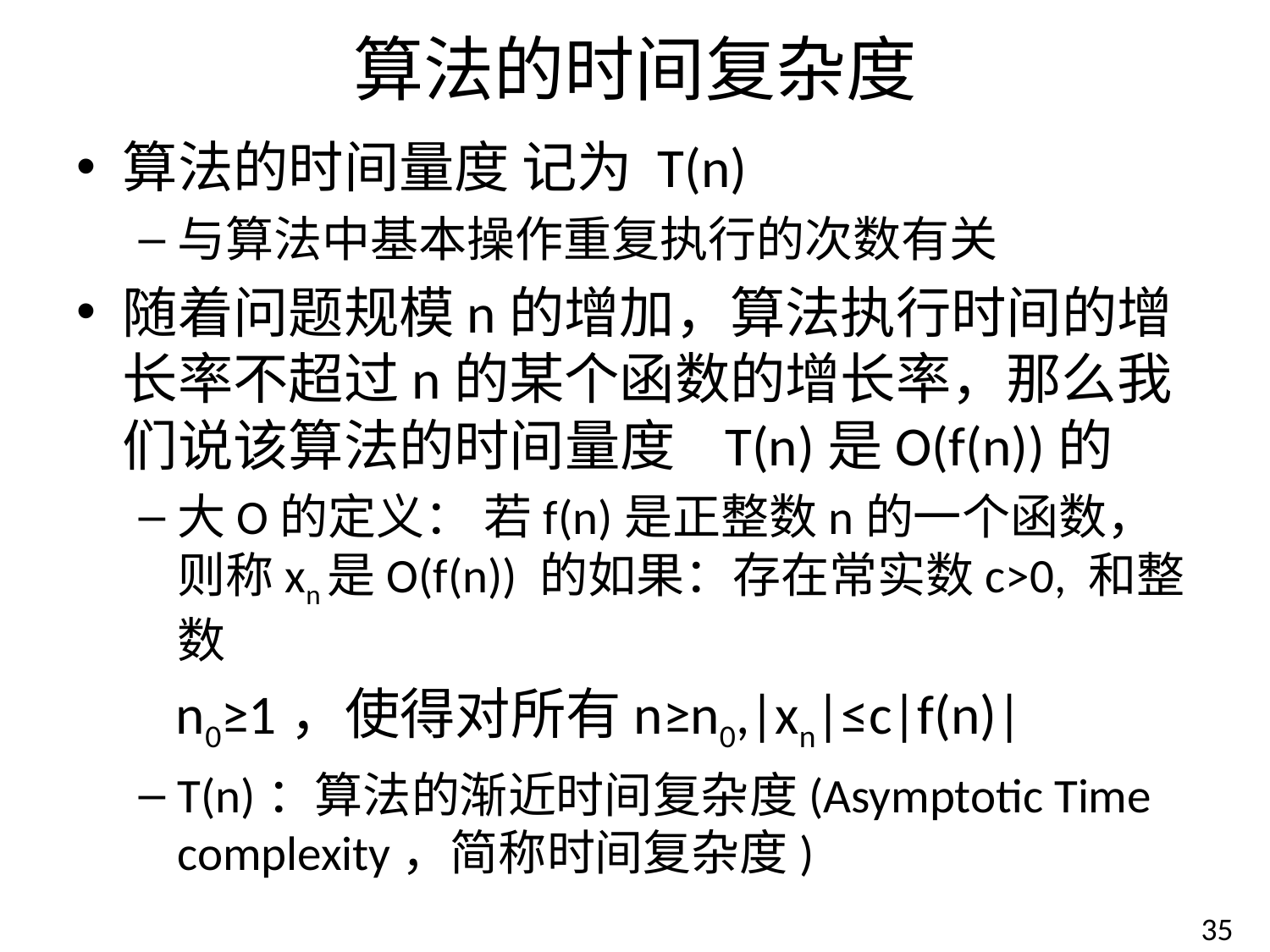

# 算法的时间复杂度
算法的时间量度 记为 T(n)
与算法中基本操作重复执行的次数有关
随着问题规模n的增加，算法执行时间的增长率不超过n的某个函数的增长率，那么我们说该算法的时间量度   T(n)是O(f(n))的
大O的定义： 若f(n)是正整数n的一个函数，则称xn是O(f(n)) 的如果：存在常实数c>0, 和整数
        n0≥1，使得对所有n≥n0,|xn|≤c|f(n)|
T(n)：算法的渐近时间复杂度(Asymptotic Time complexity，简称时间复杂度)
35